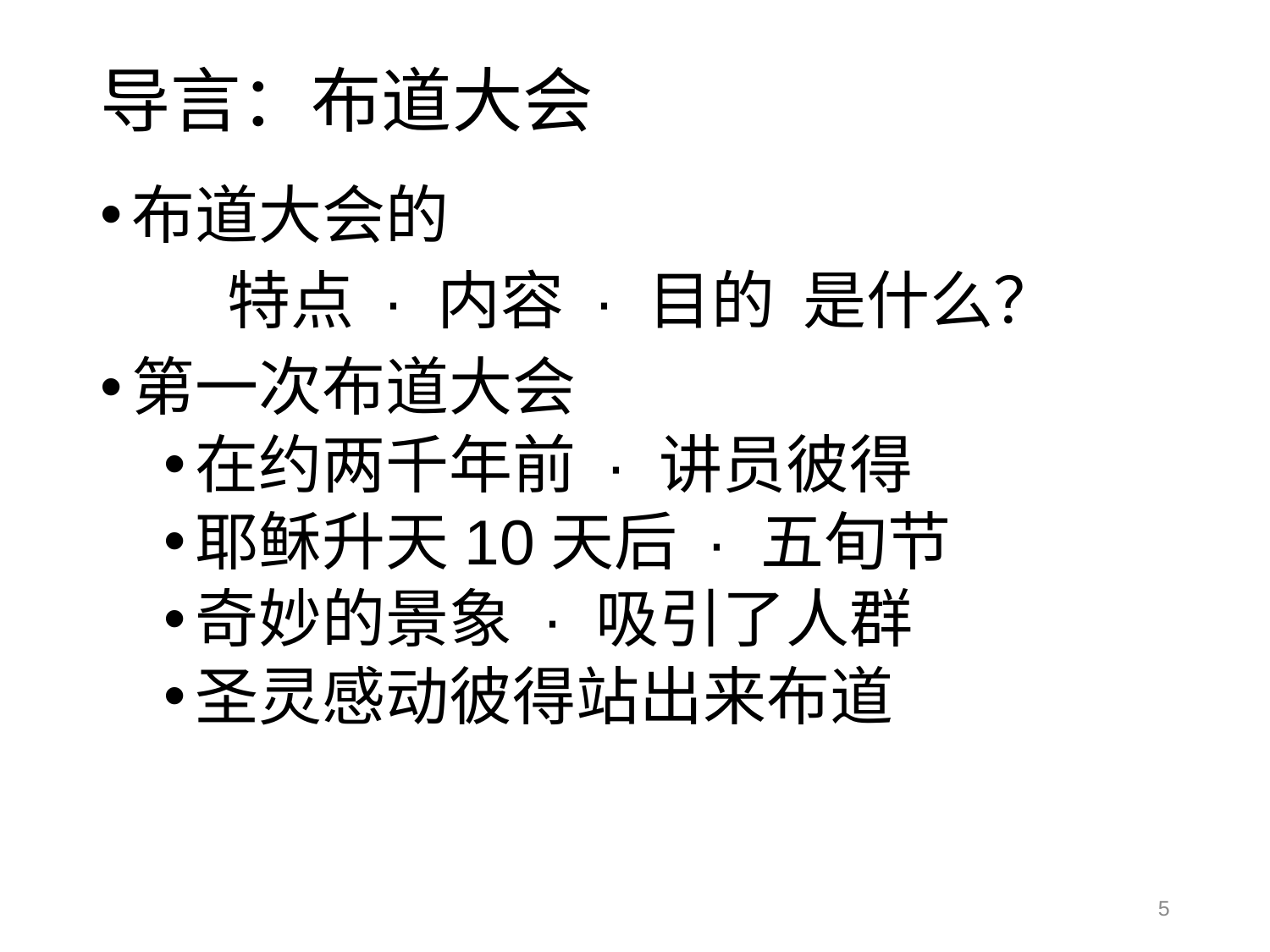

# 导言：布道大会
布道大会的
	特点 · 内容 · 目的  是什么？
第一次布道大会
在约两千年前 · 讲员彼得
耶稣升天10天后 · 五旬节
奇妙的景象 · 吸引了人群
圣灵感动彼得站出来布道
5